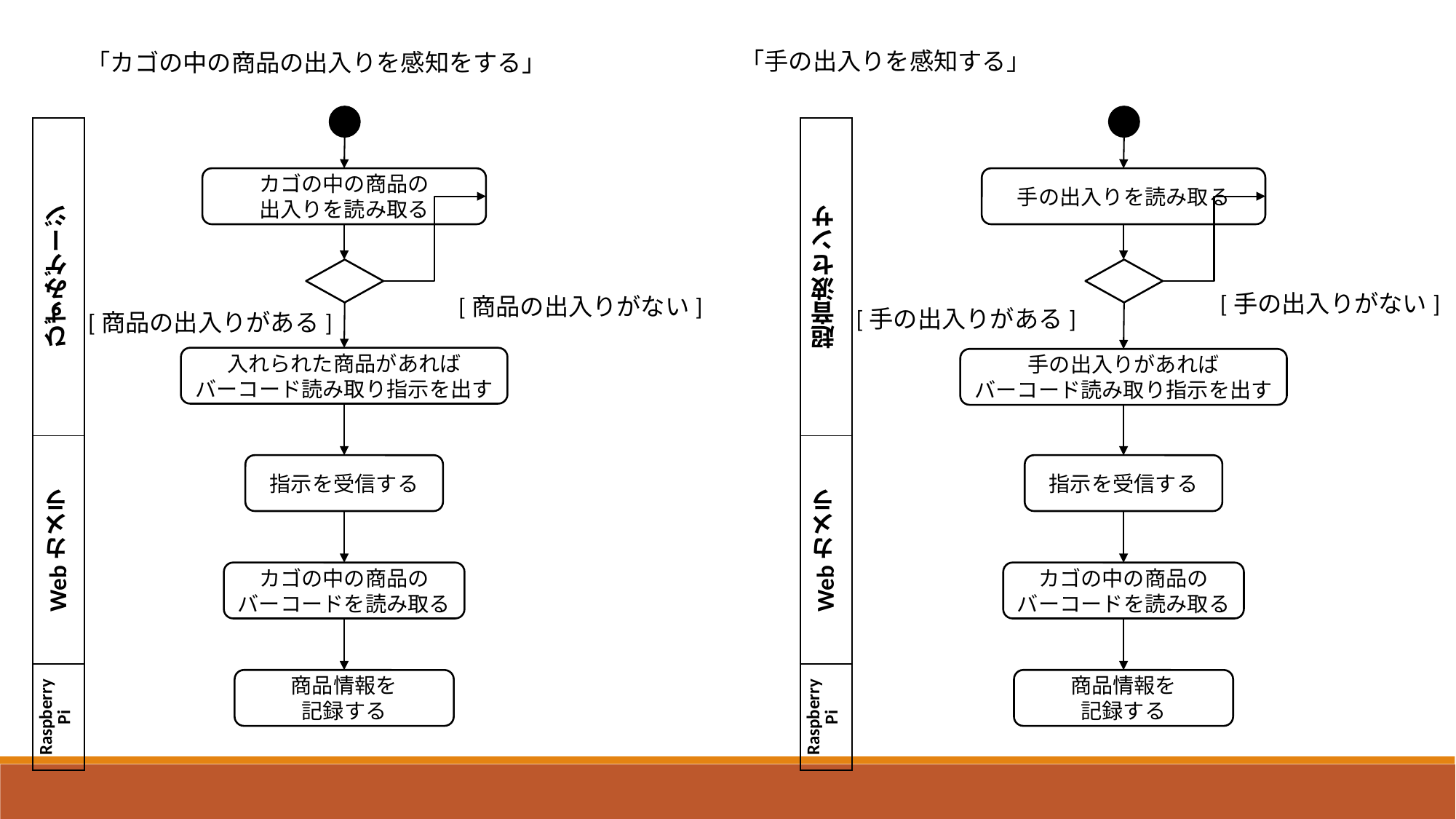

「手の出入りを感知する」
「カゴの中の商品の出入りを感知をする」

カゴの中の商品の
出入りを読み取る

入れられた商品があれば
バーコード読み取り指示を出す
指示を受信する
カゴの中の商品の
バーコードを読み取る
商品情報を
記録する
[商品の出入りがない]
[商品の出入りがある]

手の出入りを読み取る

手の出入りがあれば
バーコード読み取り指示を出す
指示を受信する
カゴの中の商品の
バーコードを読み取る
商品情報を
記録する
[手の出入りがない]
[手の出入りがある]
| ひずみゲージ |
| --- |
| Webカメラ |
| Raspberry Pi |
| 超音波センサ |
| --- |
| Webカメラ |
| Raspberry Pi |